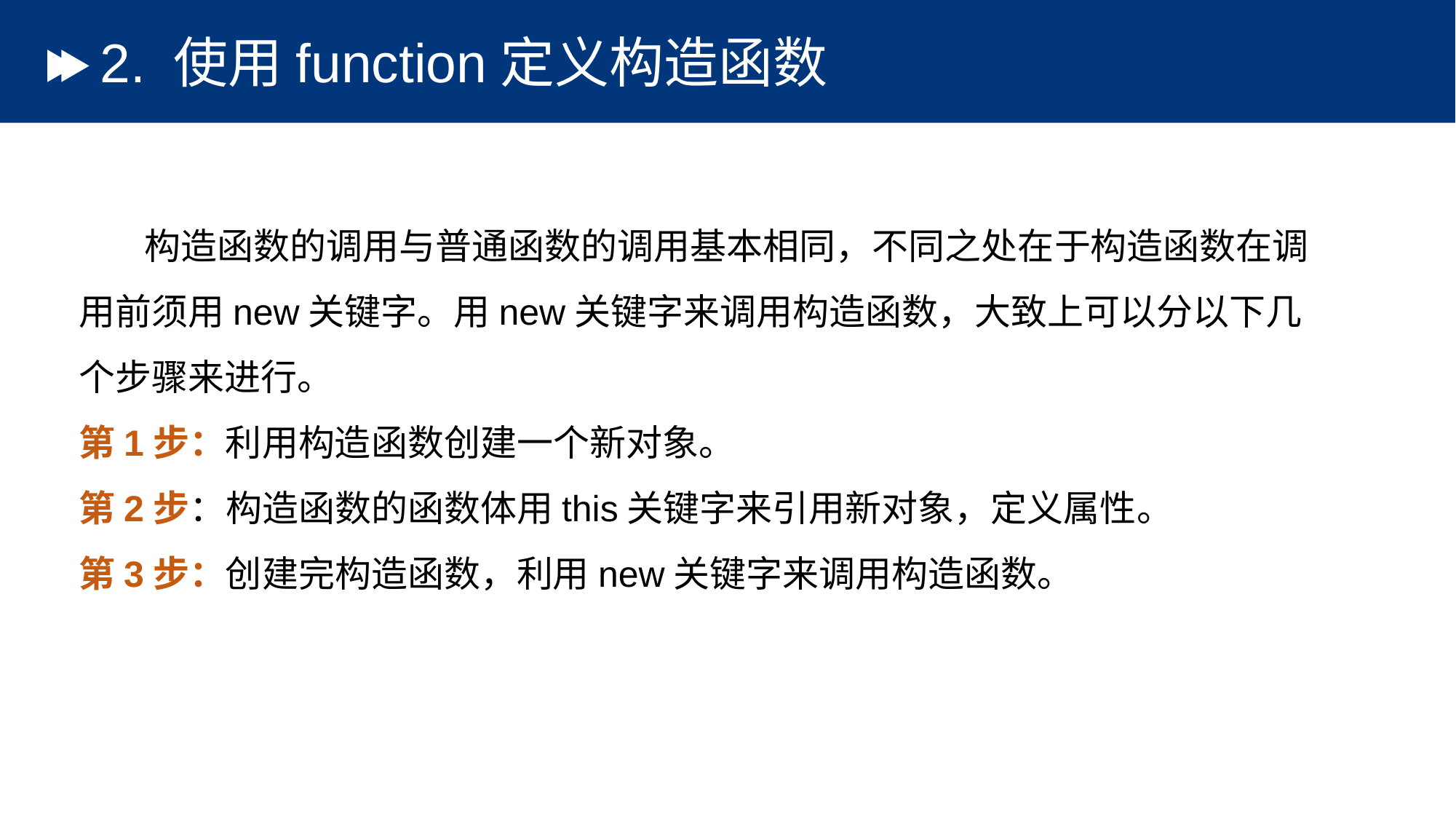

# 2. 使用function定义构造函数
       构造函数的调用与普通函数的调用基本相同，不同之处在于构造函数在调用前须用new关键字。用new关键字来调用构造函数，大致上可以分以下几个步骤来进行。
第1步：利用构造函数创建一个新对象。
第2步：构造函数的函数体用this关键字来引用新对象，定义属性。
第3步：创建完构造函数，利用new关键字来调用构造函数。